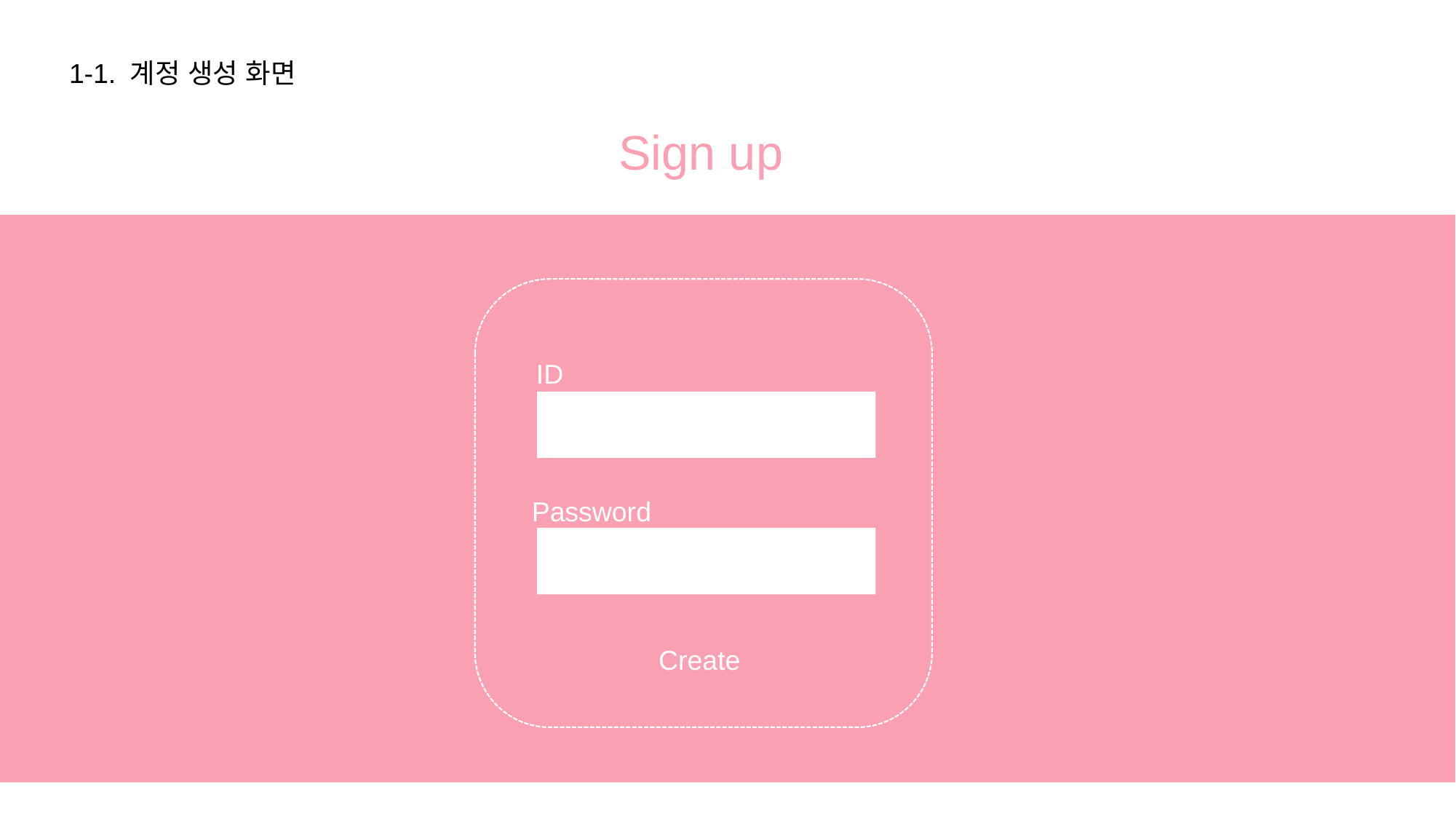

1-1. 계정 생성 화면
Sign up

ID

Password

Create